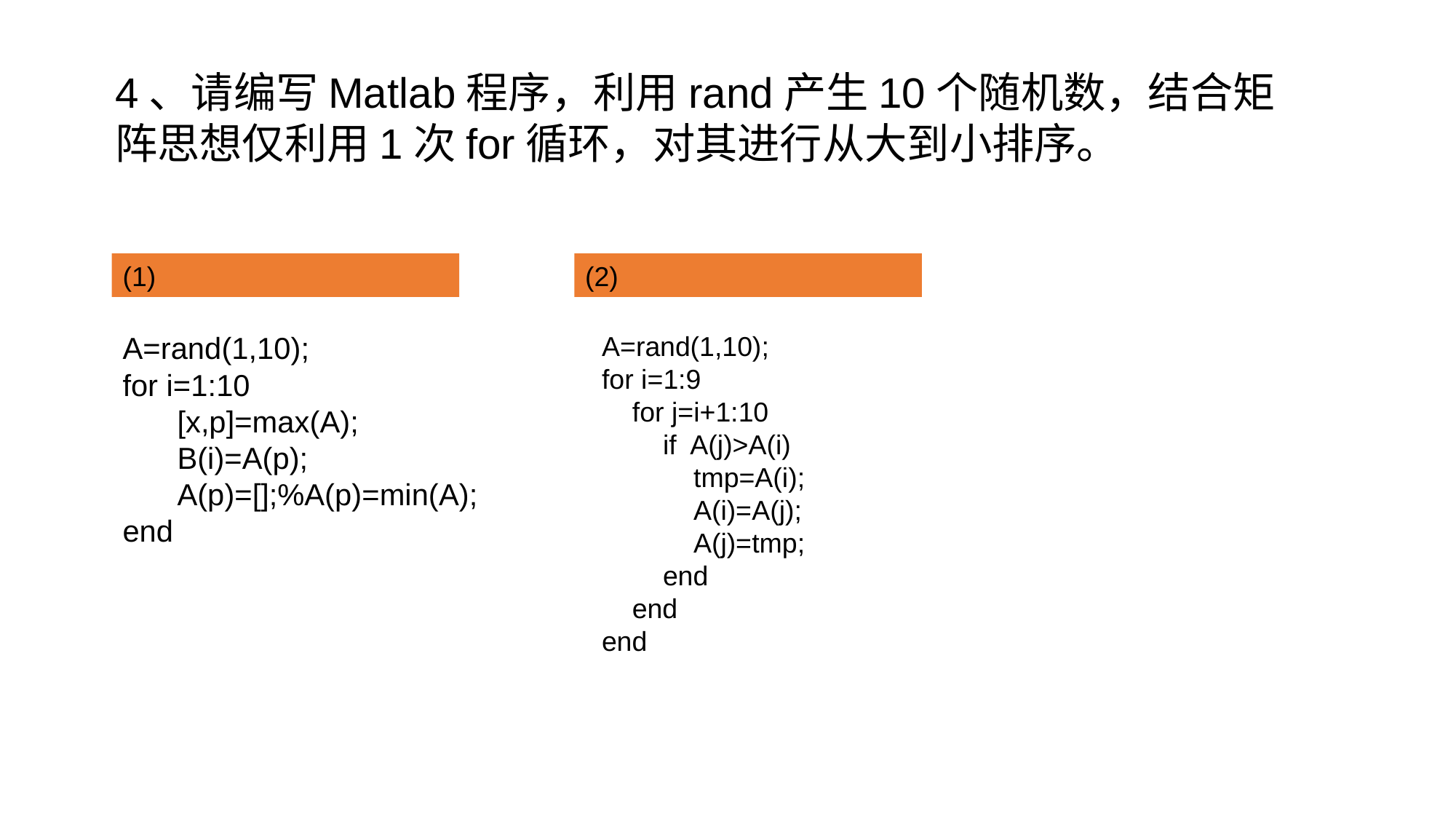

4、请编写Matlab程序，利用rand产生10个随机数，结合矩阵思想仅利用1次for循环，对其进行从大到小排序。
(1)
(2)
A=rand(1,10);
for i=1:9
    for j=i+1:10
        if  A(j)>A(i)
            tmp=A(i);
            A(i)=A(j);
            A(j)=tmp;
        end
    end
end
A=rand(1,10);
for i=1:10
[x,p]=max(A);
B(i)=A(p);
A(p)=[];%A(p)=min(A);
end